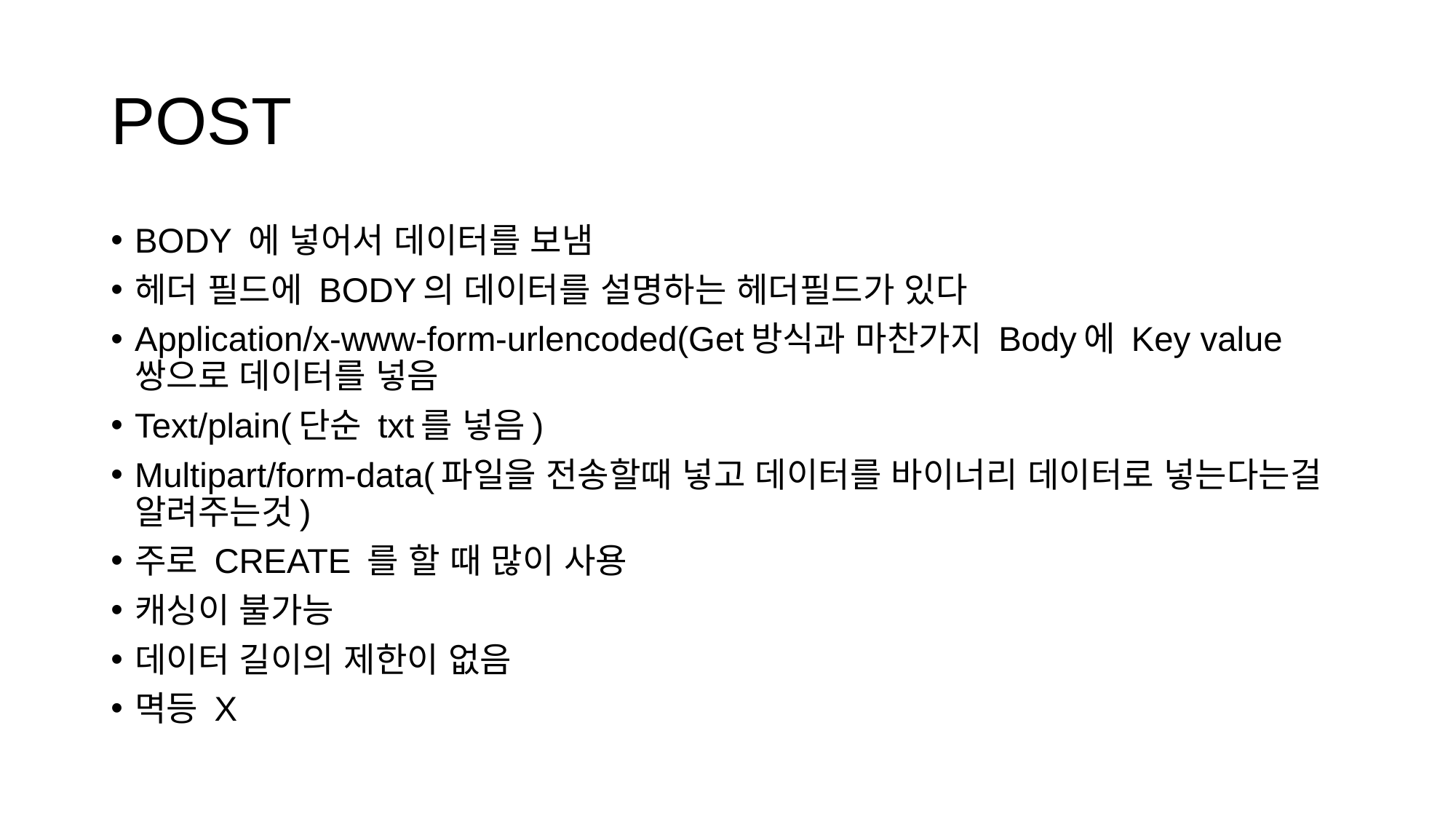

# POST
BODY 에 넣어서 데이터를 보냄
헤더 필드에 BODY의 데이터를 설명하는 헤더필드가 있다
Application/x-www-form-urlencoded(Get방식과 마찬가지 Body에 Key value 쌍으로 데이터를 넣음
Text/plain(단순 txt를 넣음)
Multipart/form-data(파일을 전송할때 넣고 데이터를 바이너리 데이터로 넣는다는걸 알려주는것)
주로 CREATE 를 할 때 많이 사용
캐싱이 불가능
데이터 길이의 제한이 없음
멱등 X